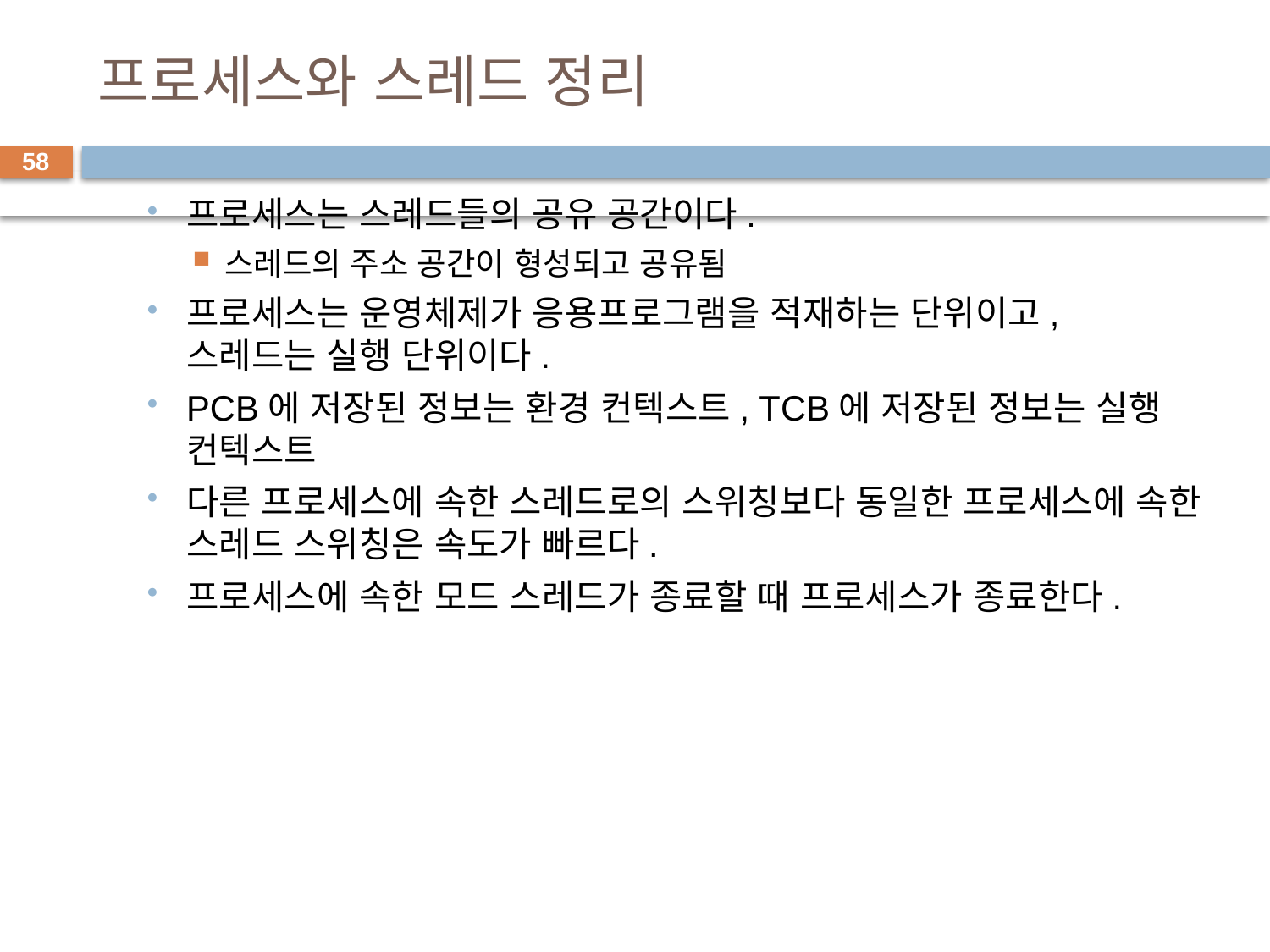

# 프로세스와 스레드 정리
58
프로세스는 스레드들의 공유 공간이다.
스레드의 주소 공간이 형성되고 공유됨
프로세스는 운영체제가 응용프로그램을 적재하는 단위이고, 스레드는 실행 단위이다.
PCB에 저장된 정보는 환경 컨텍스트, TCB에 저장된 정보는 실행 컨텍스트
다른 프로세스에 속한 스레드로의 스위칭보다 동일한 프로세스에 속한 스레드 스위칭은 속도가 빠르다.
프로세스에 속한 모드 스레드가 종료할 때 프로세스가 종료한다.